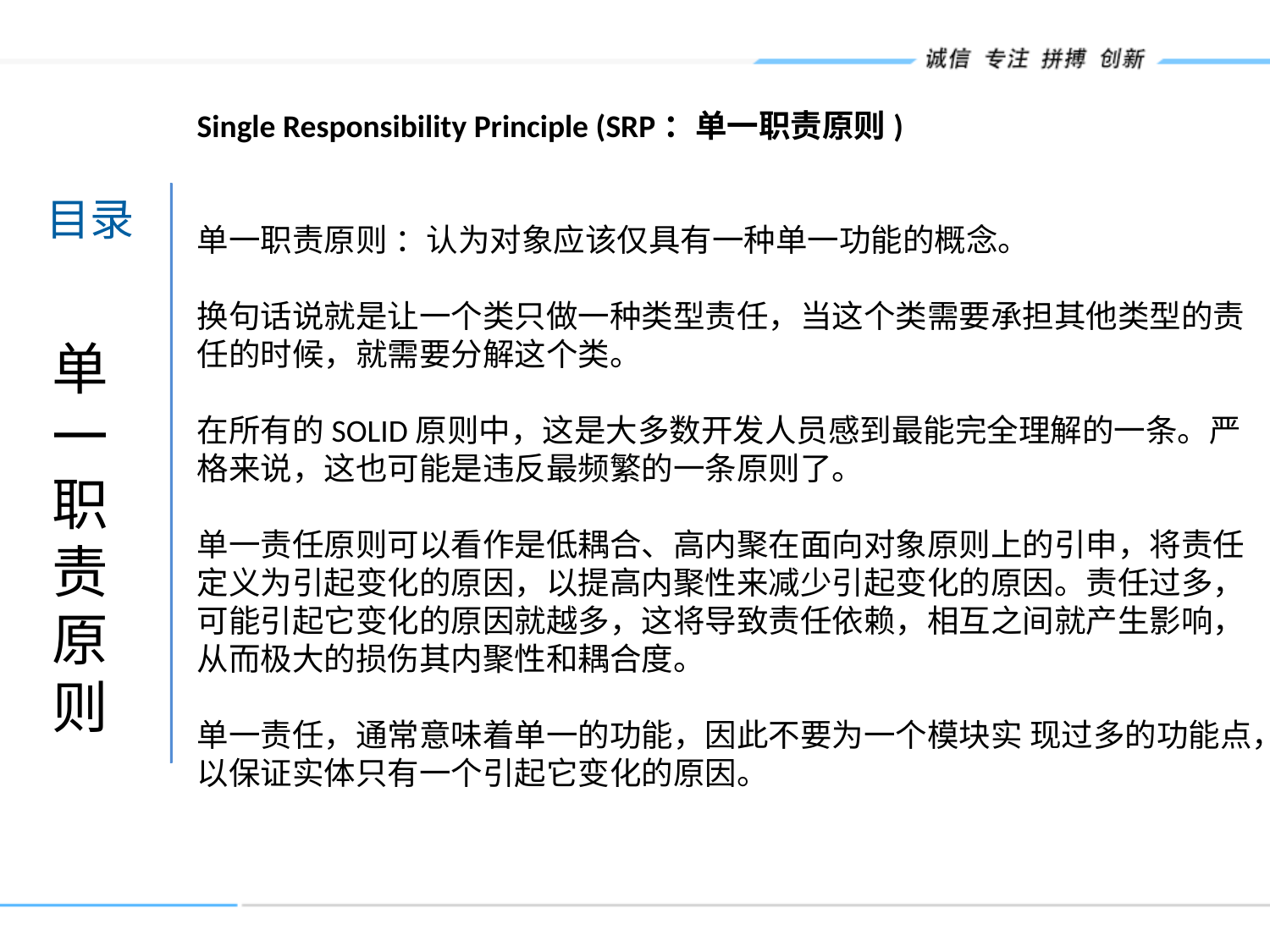

Single Responsibility Principle (SRP：单一职责原则)

单一职责原则 ：认为对象应该仅具有一种单一功能的概念。

换句话说就是让一个类只做一种类型责任，当这个类需要承担其他类型的责任的时候，就需要分解这个类。

在所有的SOLID原则中，这是大多数开发人员感到最能完全理解的一条。严格来说，这也可能是违反最频繁的一条原则了。

单一责任原则可以看作是低耦合、高内聚在面向对象原则上的引申，将责任定义为引起变化的原因，以提高内聚性来减少引起变化的原因。责任过多，可能引起它变化的原因就越多，这将导致责任依赖，相互之间就产生影响，从而极大的损伤其内聚性和耦合度。

单一责任，通常意味着单一的功能，因此不要为一个模块实 现过多的功能点，以保证实体只有一个引起它变化的原因。

目录
单一职责原则